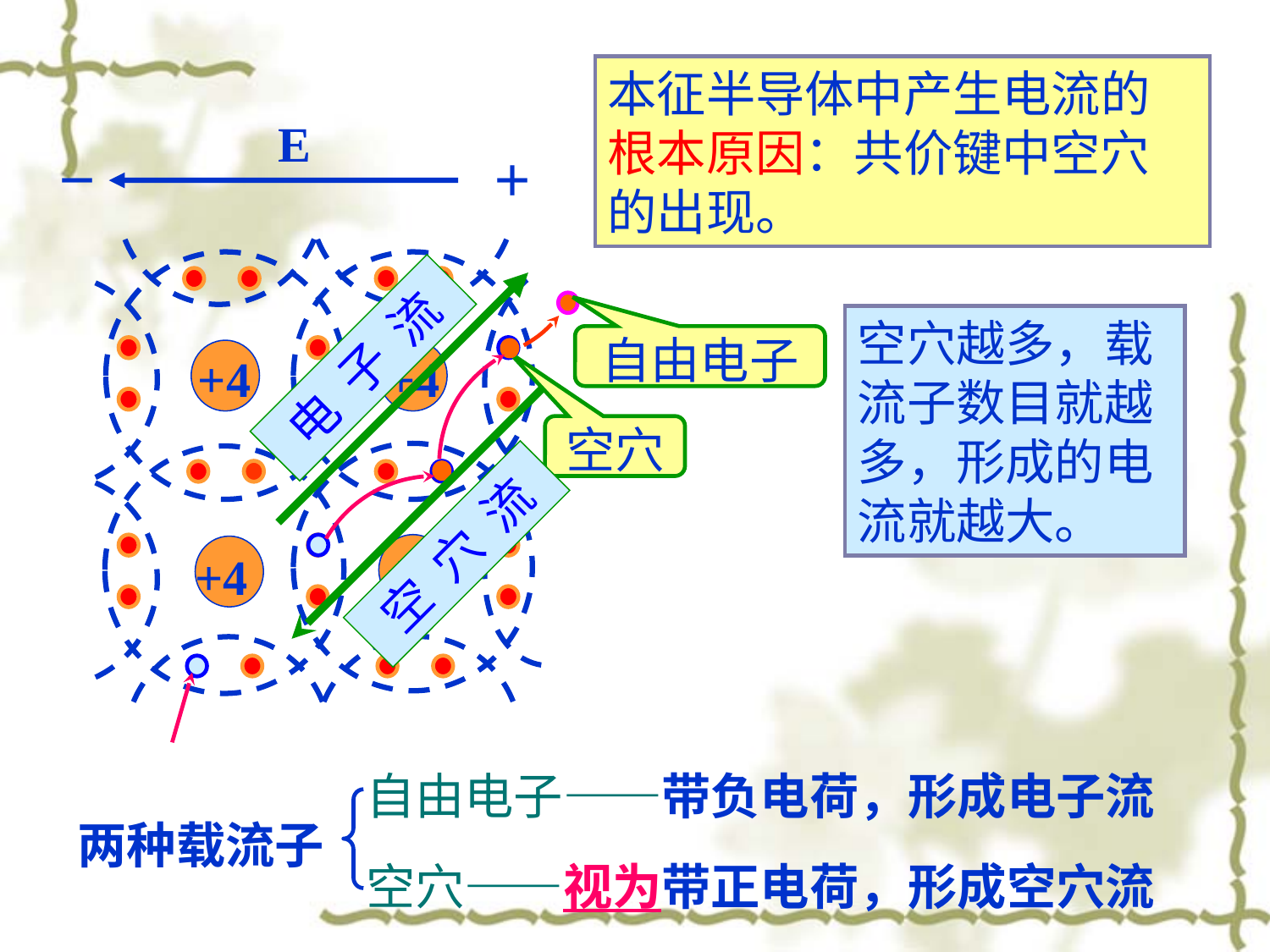

本征半导体中产生电流的根本原因：共价键中空穴的出现。
E
－
＋

电  子  流

空穴越多，载流子数目就越多，形成的电流就越大。
自由电子

+4
+4

空  穴  流
空穴

+4
+4

自由电子——带负电荷，形成电子流

两种载流子
空穴——视为带正电荷，形成空穴流
10